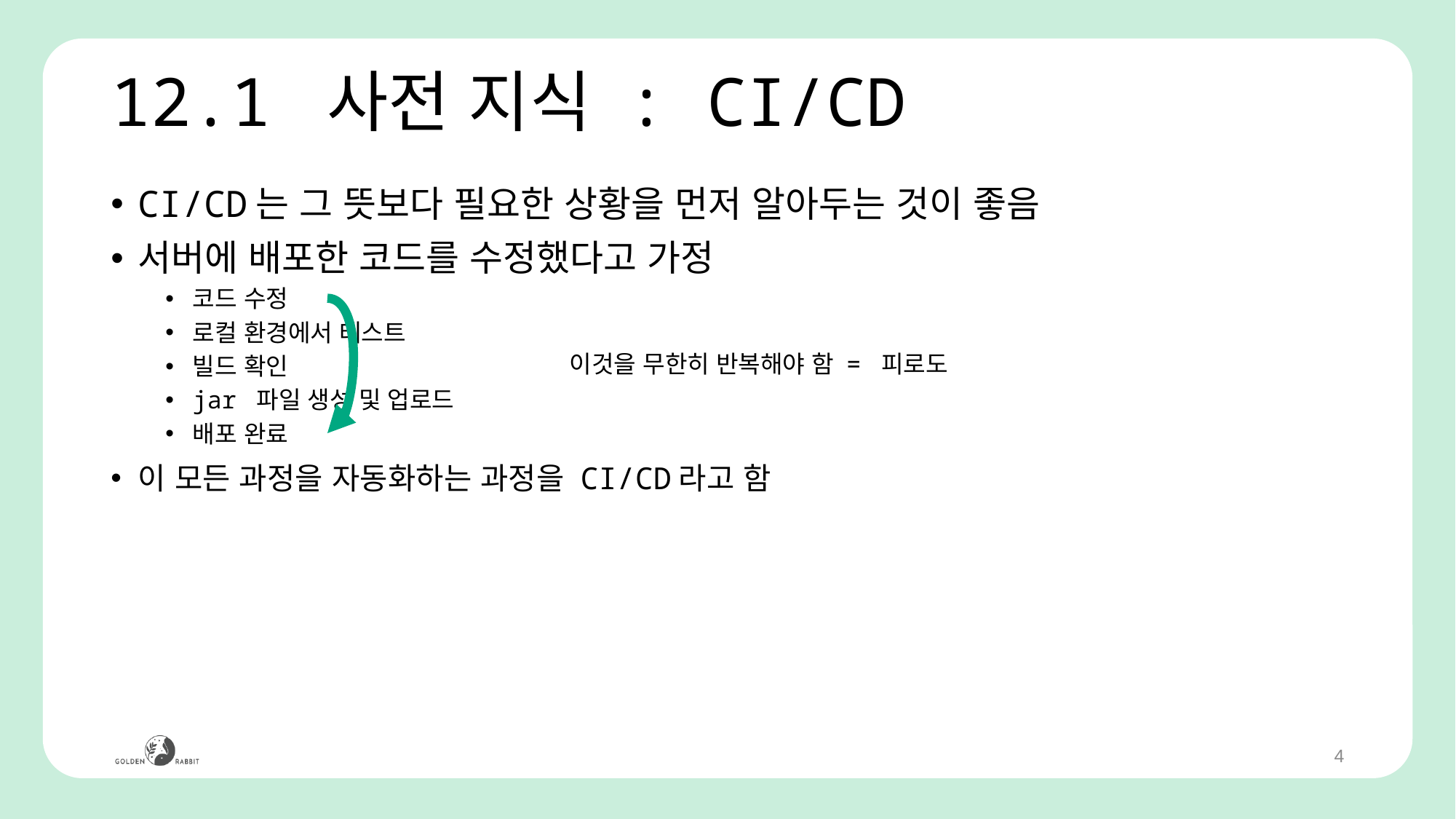

# 12.1 사전 지식 : CI/CD
CI/CD는 그 뜻보다 필요한 상황을 먼저 알아두는 것이 좋음
서버에 배포한 코드를 수정했다고 가정
코드 수정
로컬 환경에서 테스트
빌드 확인
jar 파일 생성 및 업로드
배포 완료
이 모든 과정을 자동화하는 과정을 CI/CD라고 함

이것을 무한히 반복해야 함 = 피로도

4